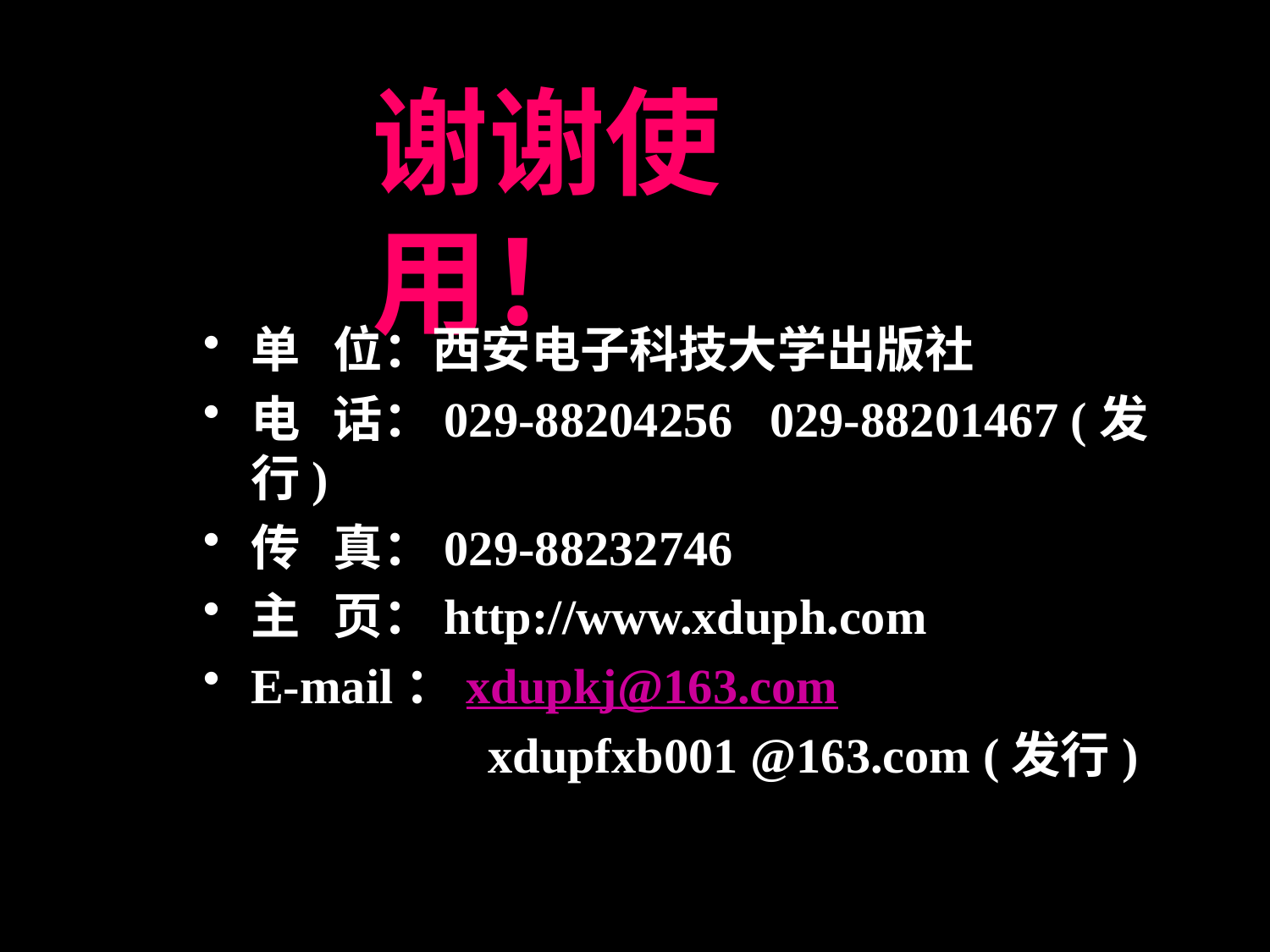

谢谢使用！

单   位：西安电子科技大学出版社
电   话：029-88204256   029-88201467 (发行)
传   真：029-88232746
主   页：http://www.xduph.com
E-mail：xdupkj@163.com
 		         xdupfxb001 @163.com (发行)